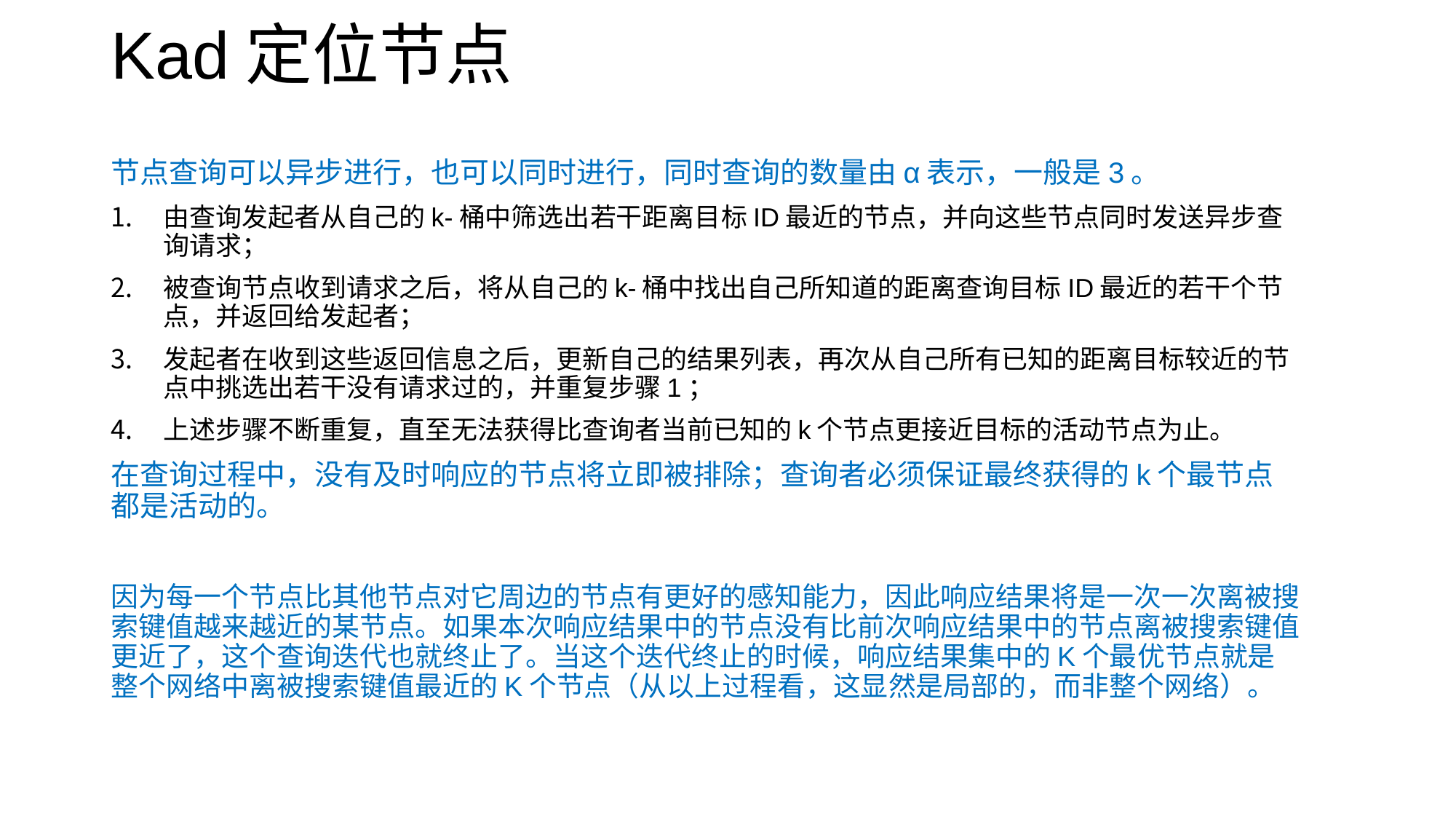

# Kad定位节点
节点查询可以异步进行，也可以同时进行，同时查询的数量由α表示，一般是3。
由查询发起者从自己的k-桶中筛选出若干距离目标ID最近的节点，并向这些节点同时发送异步查询请求；
被查询节点收到请求之后，将从自己的k-桶中找出自己所知道的距离查询目标ID最近的若干个节点，并返回给发起者；
发起者在收到这些返回信息之后，更新自己的结果列表，再次从自己所有已知的距离目标较近的节点中挑选出若干没有请求过的，并重复步骤1；
上述步骤不断重复，直至无法获得比查询者当前已知的k个节点更接近目标的活动节点为止。
在查询过程中，没有及时响应的节点将立即被排除；查询者必须保证最终获得的k个最节点都是活动的。

因为每一个节点比其他节点对它周边的节点有更好的感知能力，因此响应结果将是一次一次离被搜索键值越来越近的某节点。如果本次响应结果中的节点没有比前次响应结果中的节点离被搜索键值更近了，这个查询迭代也就终止了。当这个迭代终止的时候，响应结果集中的K个最优节点就是整个网络中离被搜索键值最近的K个节点（从以上过程看，这显然是局部的，而非整个网络）。